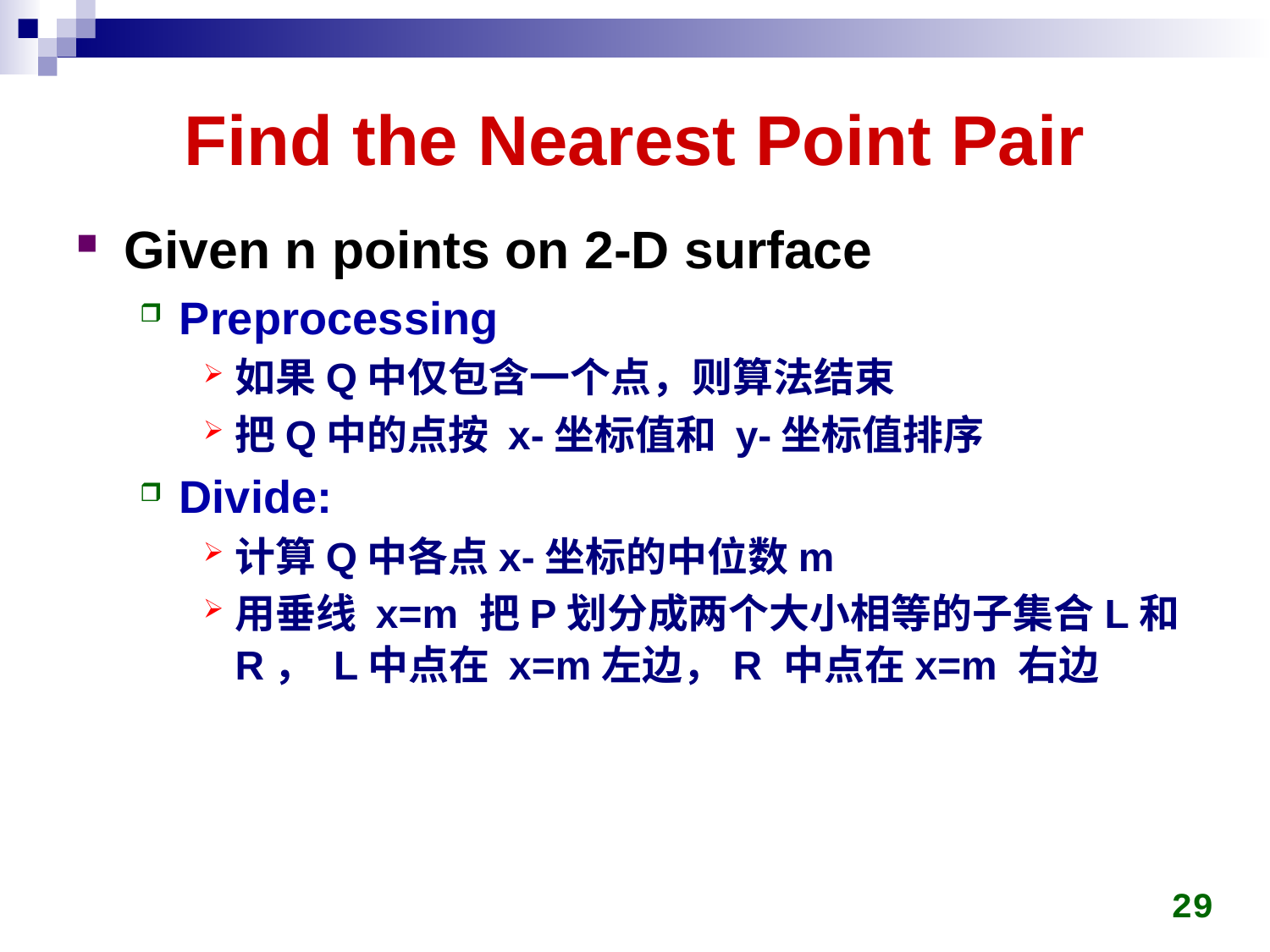

# Find the Nearest Point Pair
Given n points on 2-D surface
Preprocessing
如果Q中仅包含一个点，则算法结束
把Q中的点按 x-坐标值和 y-坐标值排序
Divide:
计算Q中各点x-坐标的中位数m
用垂线 x=m 把P划分成两个大小相等的子集合L和R， L中点在 x=m左边，R 中点在x=m 右边

29